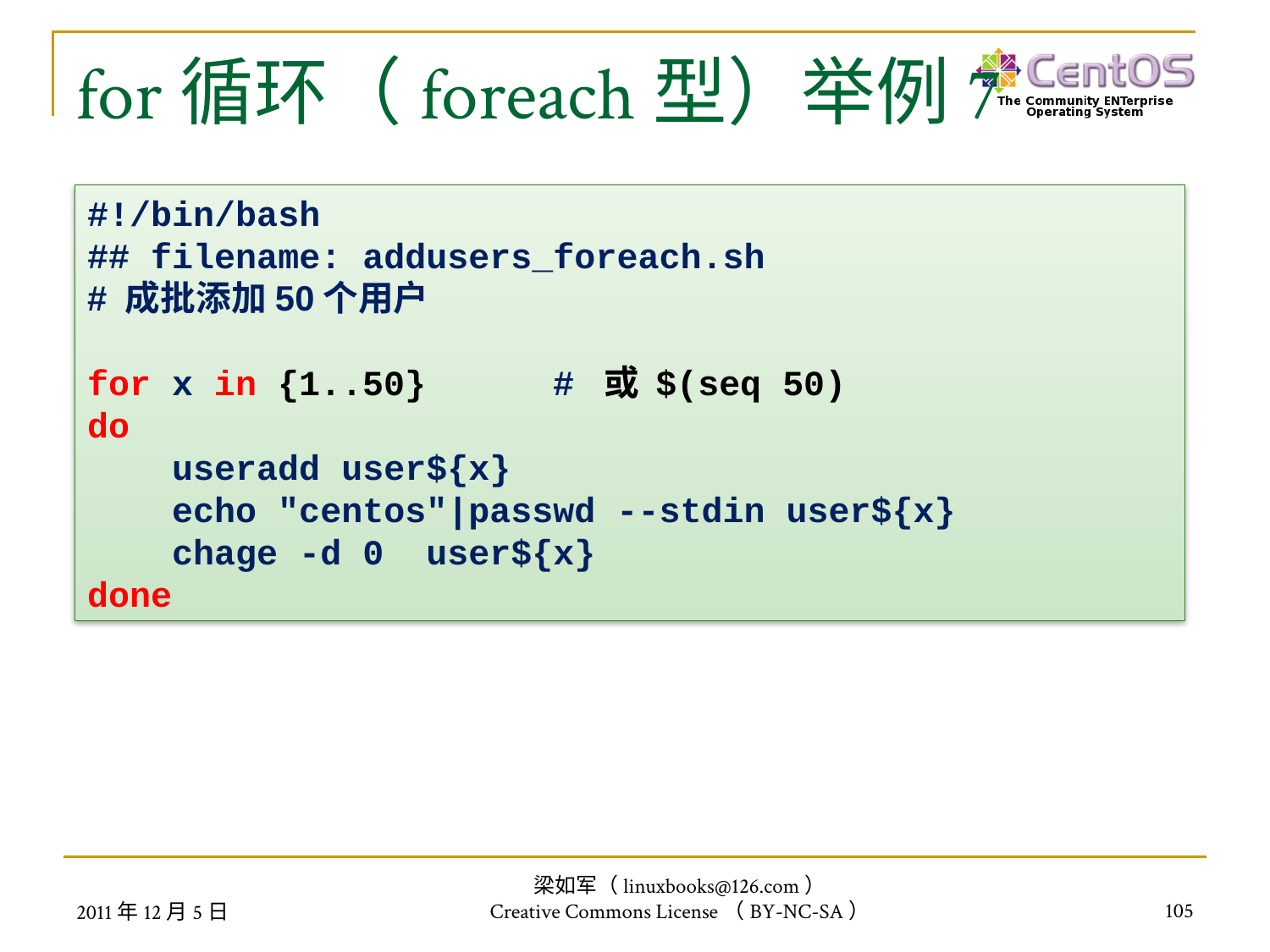

# for循环（foreach型）举例7
#!/bin/bash
## filename: addusers_foreach.sh
# 成批添加50个用户

for x in {1..50}      # 或 $(seq 50)
do
    useradd user${x}
    echo "centos"|passwd --stdin user${x}
    chage -d 0  user${x}
done
梁如军（linuxbooks@126.com）
Creative Commons License（BY-NC-SA）
2011年12月5日
105